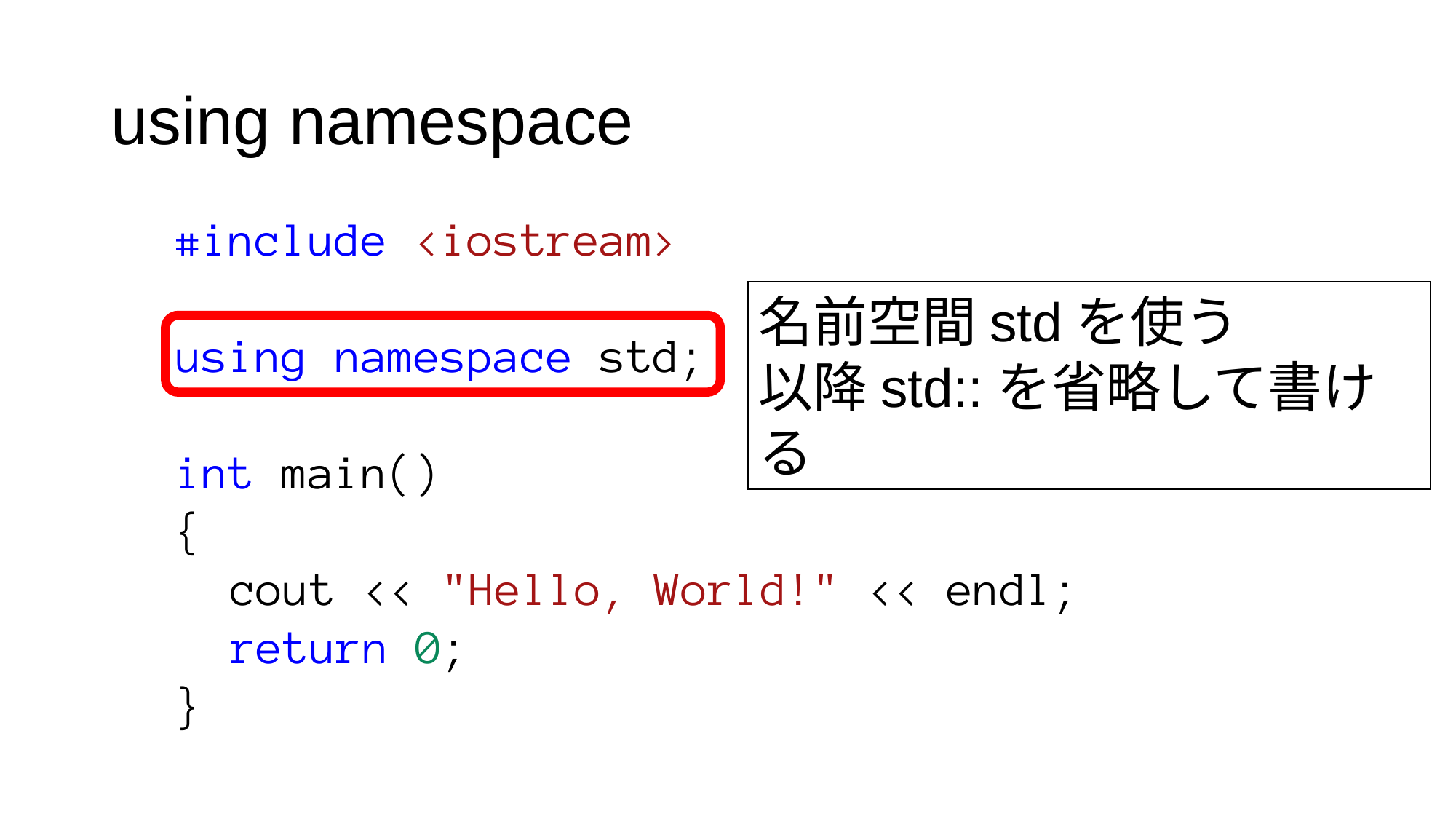

# using namespace
#include <iostream>
using namespace std;
int main()
{
cout << "Hello, World!" << endl;
return 0;
}
名前空間stdを使う
以降std::を省略して書ける